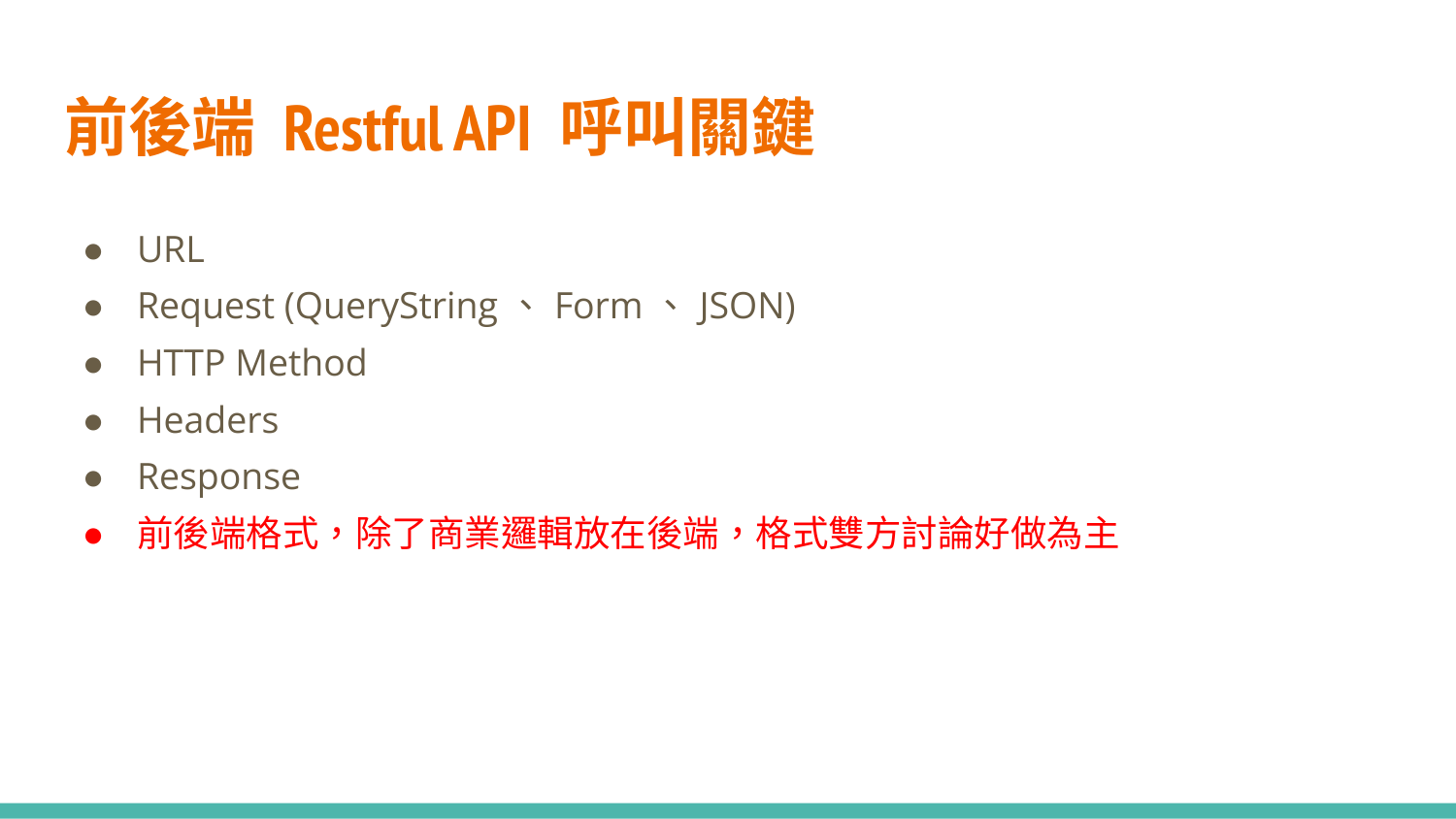

# 前後端 Restful API 呼叫關鍵
URL
Request (QueryString、Form、JSON)
HTTP Method
Headers
Response
前後端格式，除了商業邏輯放在後端，格式雙方討論好做為主